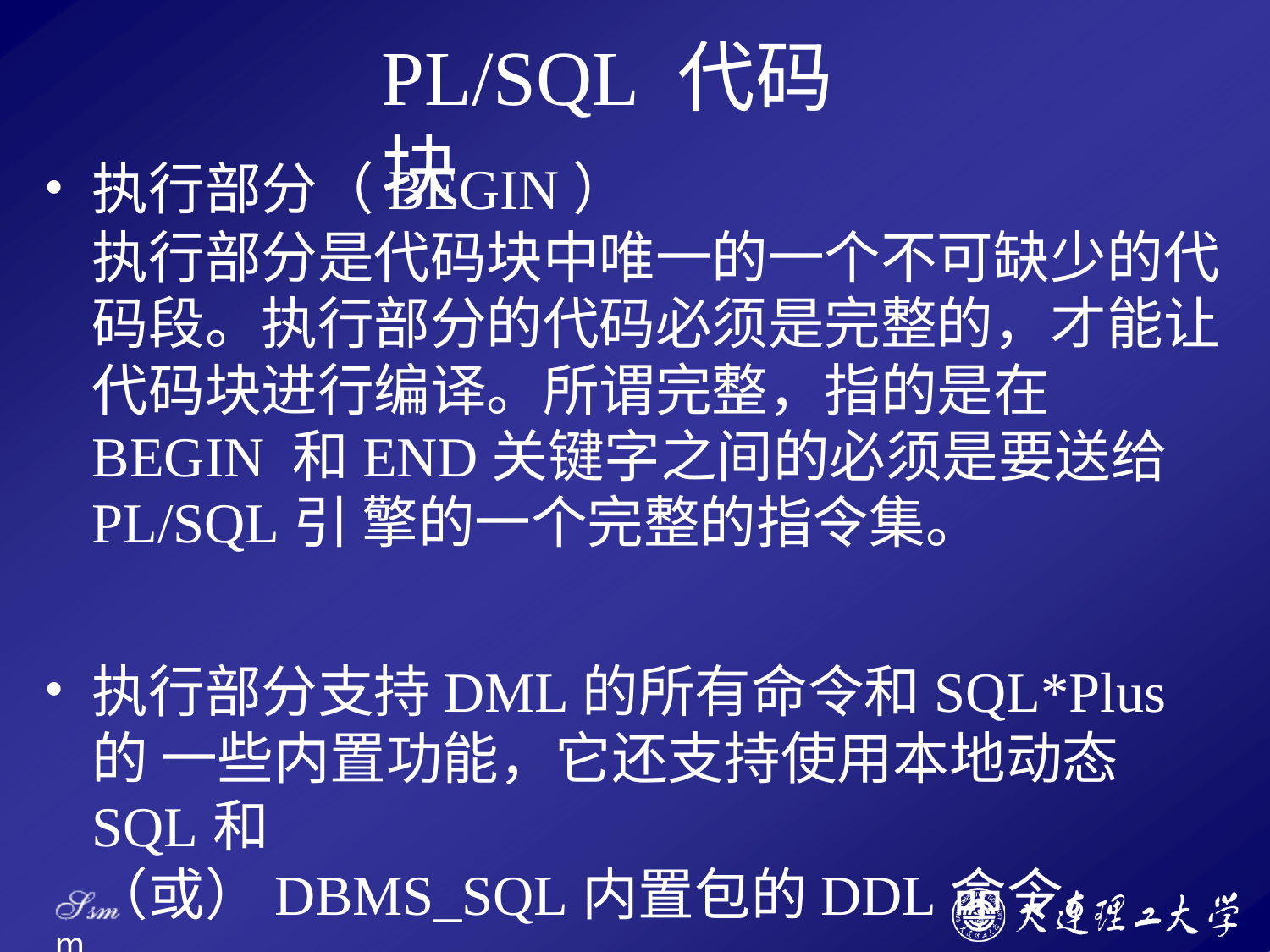

# PL/SQL 代码块
执行部分（BEGIN）
执行部分是代码块中唯一的一个不可缺少的代 码段。执行部分的代码必须是完整的，才能让 代码块进行编译。所谓完整，指的是在BEGIN 和END关键字之间的必须是要送给PL/SQL引 擎的一个完整的指令集。

执行部分支持DML的所有命令和SQL*Plus的 一些内置功能，它还支持使用本地动态SQL和
（或）DBMS_SQL内置包的DDL命令。

Ssm